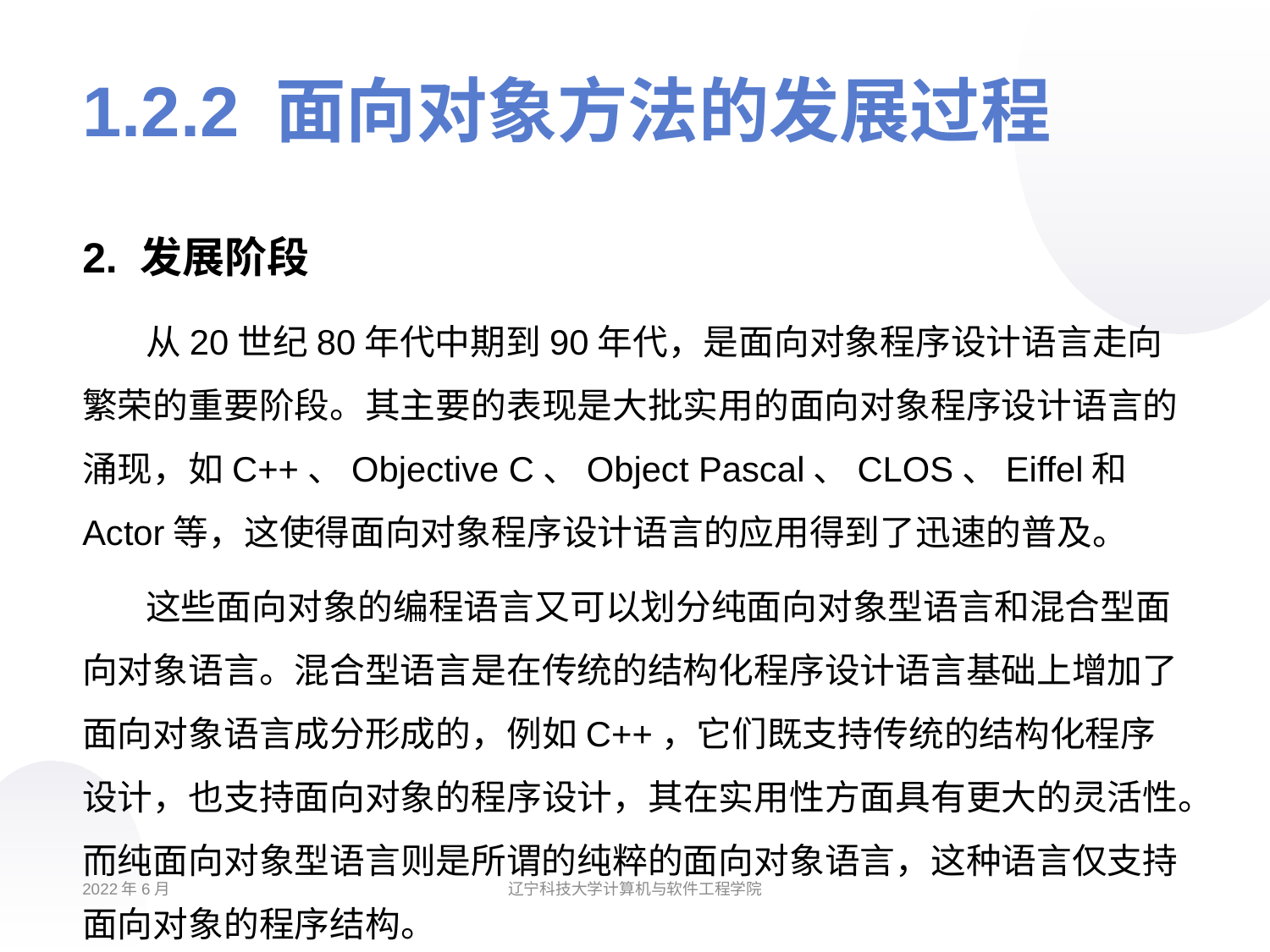

# 1.2.2 面向对象方法的发展过程
2. 发展阶段
从20世纪80年代中期到90年代，是面向对象程序设计语言走向繁荣的重要阶段。其主要的表现是大批实用的面向对象程序设计语言的涌现，如C++、Objective C、Object Pascal、CLOS、Eiffel和Actor等，这使得面向对象程序设计语言的应用得到了迅速的普及。
这些面向对象的编程语言又可以划分纯面向对象型语言和混合型面向对象语言。混合型语言是在传统的结构化程序设计语言基础上增加了面向对象语言成分形成的，例如C++，它们既支持传统的结构化程序设计，也支持面向对象的程序设计，其在实用性方面具有更大的灵活性。而纯面向对象型语言则是所谓的纯粹的面向对象语言，这种语言仅支持面向对象的程序结构。

2022年6月
辽宁科技大学计算机与软件工程学院
97